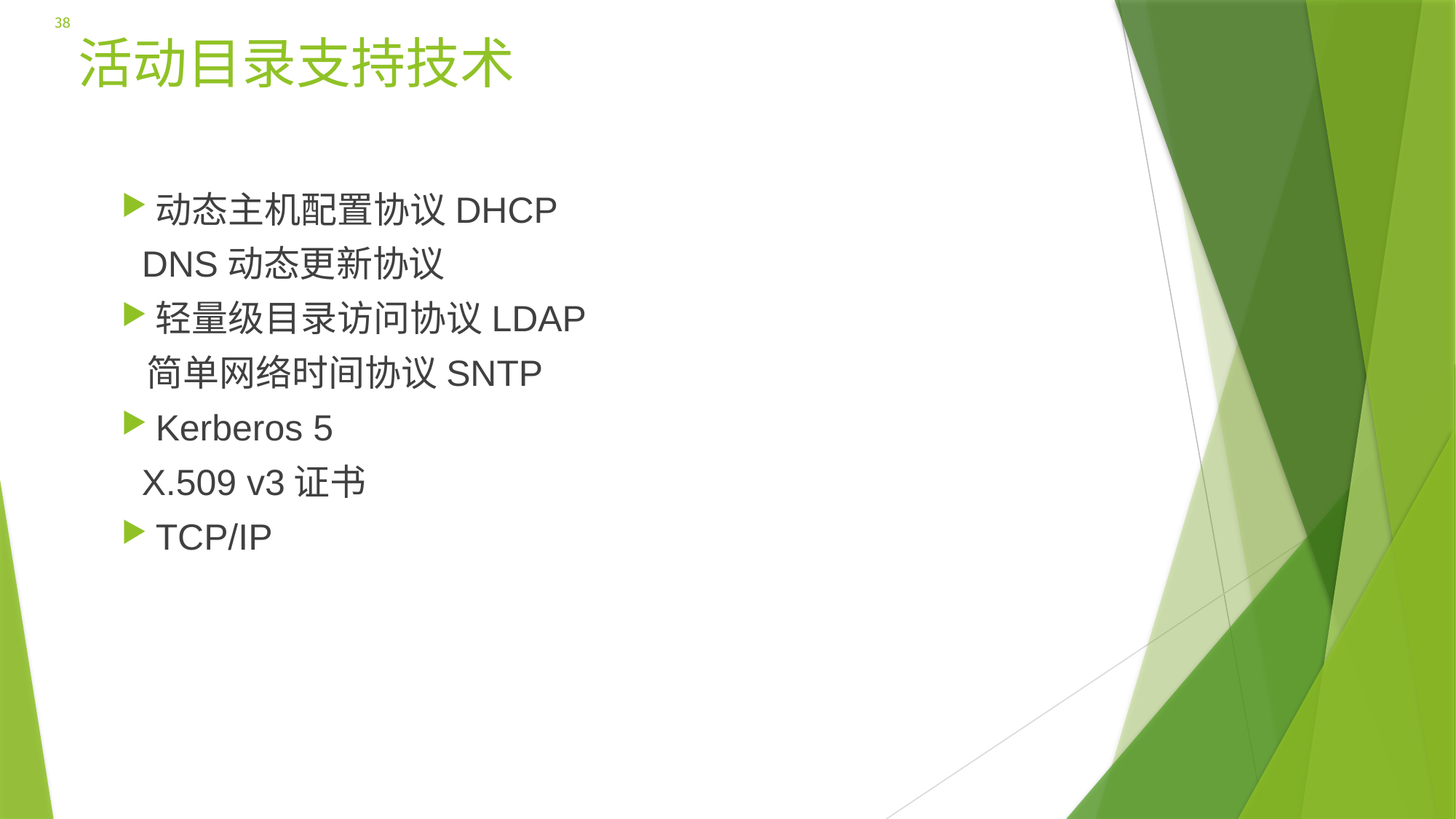

38
# 活动目录支持技术
动态主机配置协议DHCP
  DNS动态更新协议
轻量级目录访问协议LDAP
  简单网络时间协议SNTP
Kerberos 5
  X.509 v3证书
TCP/IP